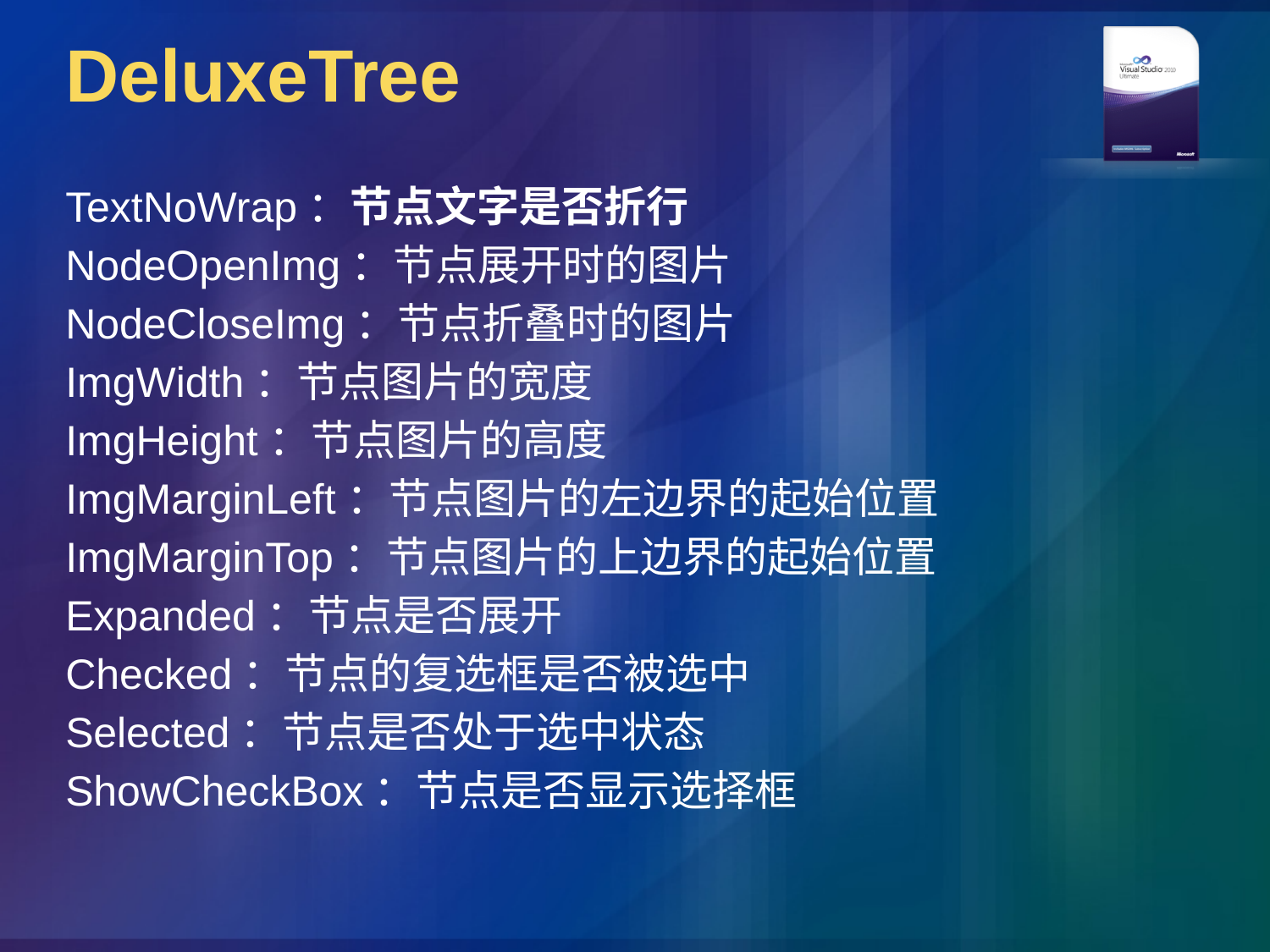

# DeluxeTree
TextNoWrap：节点文字是否折行
NodeOpenImg：节点展开时的图片
NodeCloseImg：节点折叠时的图片
ImgWidth：节点图片的宽度
ImgHeight：节点图片的高度
ImgMarginLeft：节点图片的左边界的起始位置
ImgMarginTop：节点图片的上边界的起始位置
Expanded：节点是否展开
Checked：节点的复选框是否被选中
Selected：节点是否处于选中状态
ShowCheckBox：节点是否显示选择框